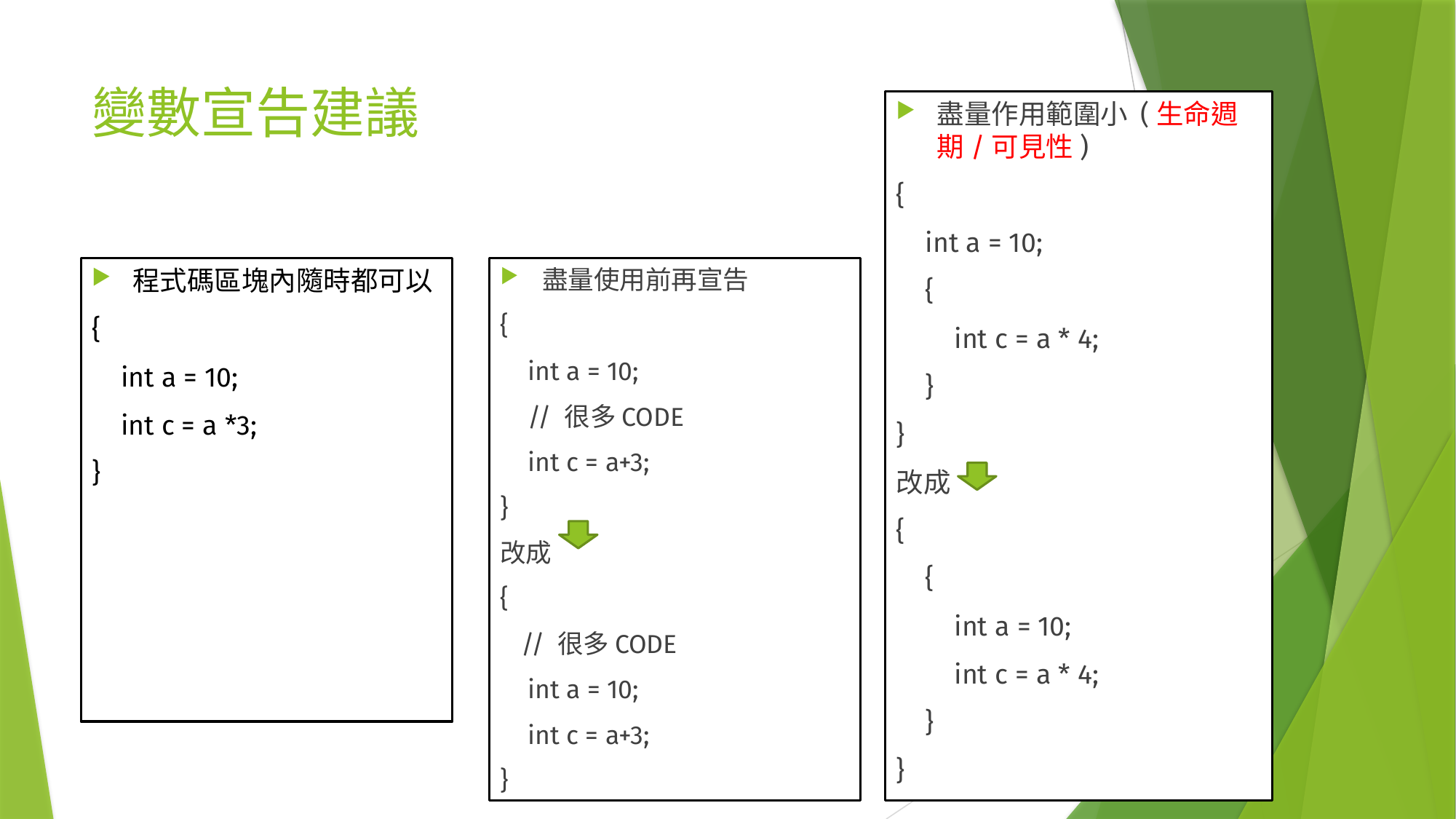

# 變數宣告建議
盡量作用範圍小 (生命週期/可見性)
{
    int a = 10;
    {
        int c = a * 4;
    }
}
改成
{
    {
        int a = 10;
        int c = a * 4;
    }
}

盡量使用前再宣告
{
    int a = 10;
    // 很多CODE
    int c = a+3;
}
改成
{
   // 很多CODE
    int a = 10;
    int c = a+3;
}

程式碼區塊內隨時都可以
{
    int a = 10;
    int c = a *3;
}